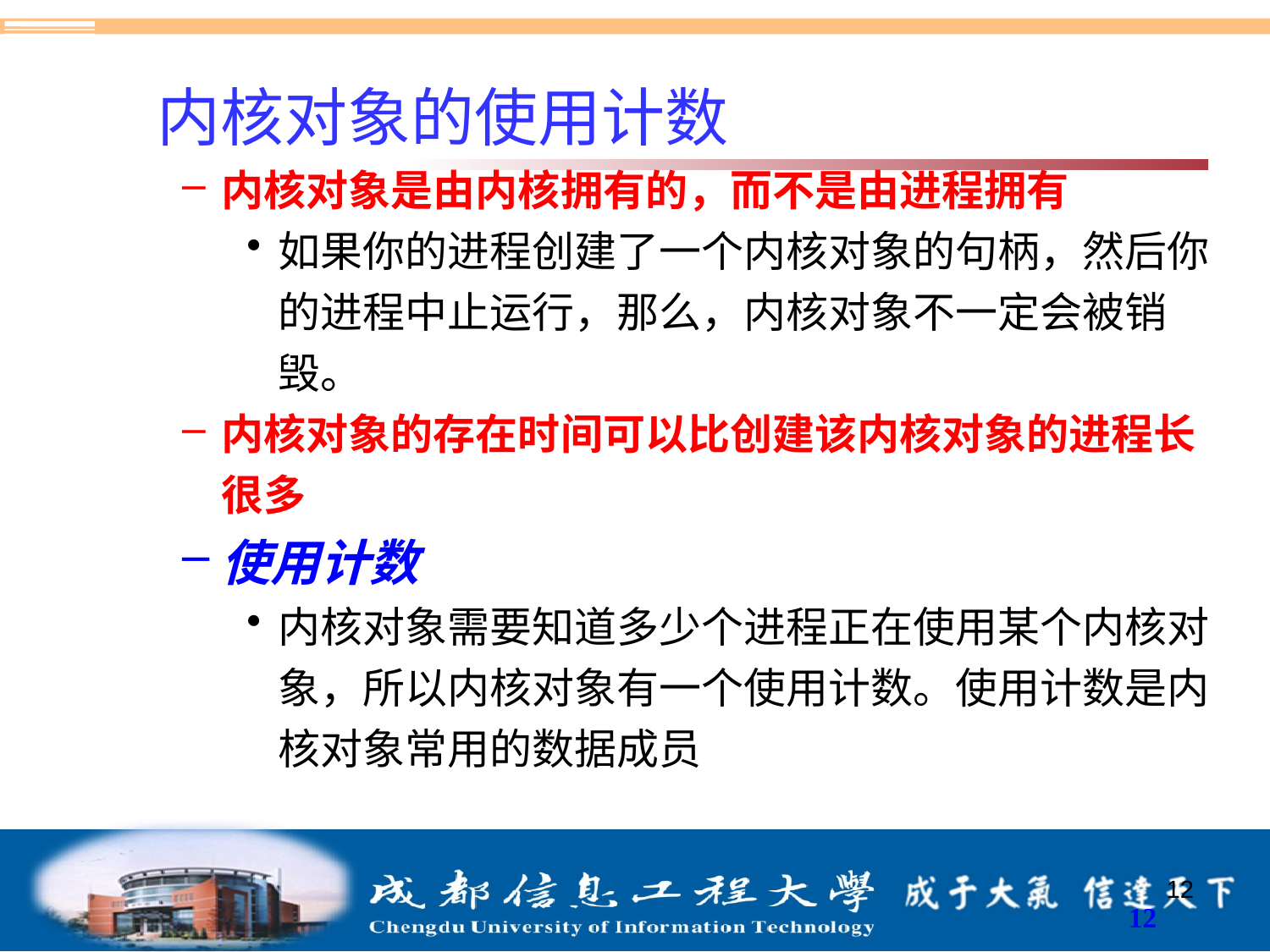

内核对象的使用计数
内核对象是由内核拥有的，而不是由进程拥有
如果你的进程创建了一个内核对象的句柄，然后你的进程中止运行，那么，内核对象不一定会被销毁。
内核对象的存在时间可以比创建该内核对象的进程长很多
使用计数
内核对象需要知道多少个进程正在使用某个内核对象，所以内核对象有一个使用计数。使用计数是内核对象常用的数据成员